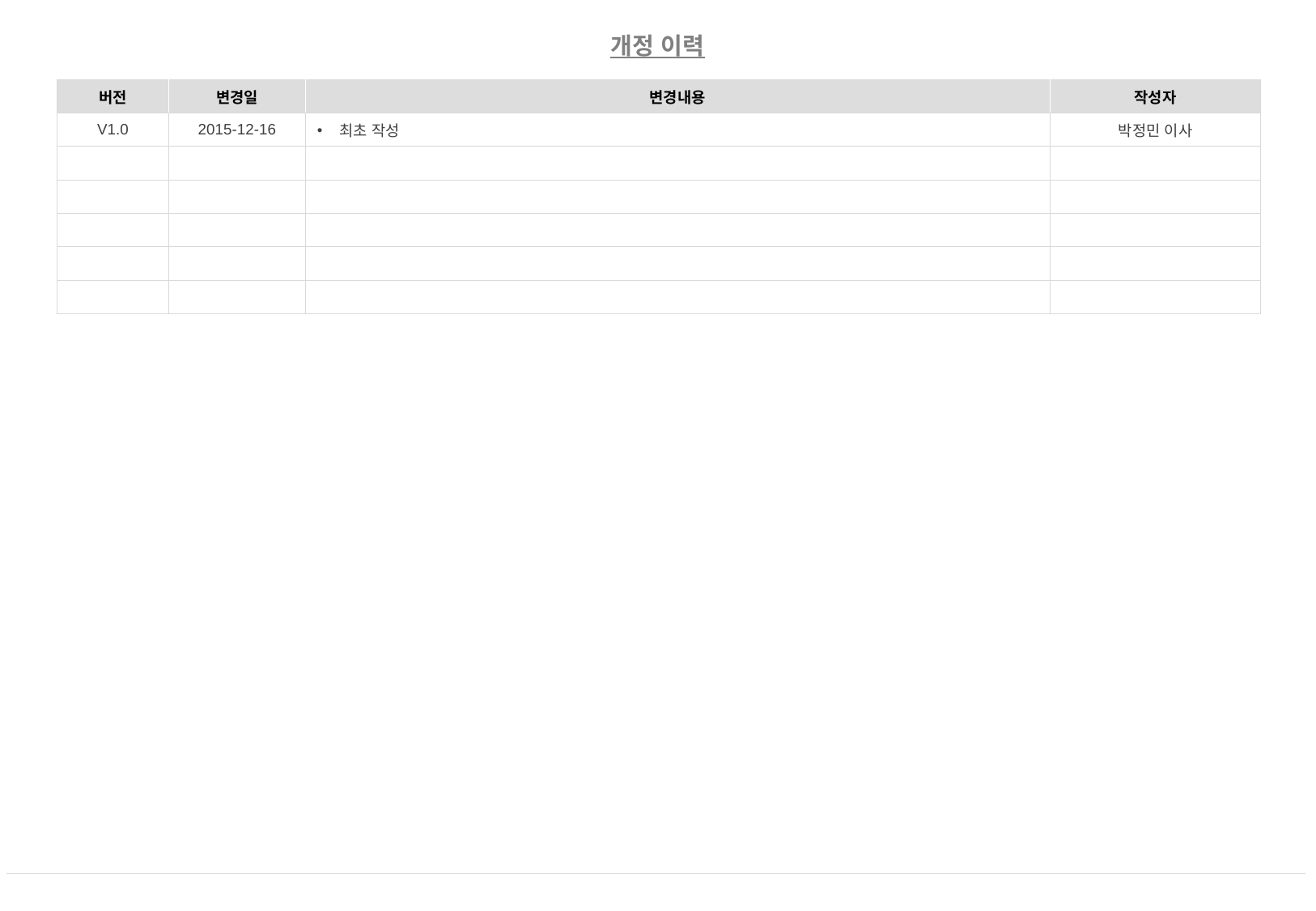

개정 이력
| 버전 | 변경일 | 변경내용 | 작성자 |
| --- | --- | --- | --- |
| V1.0 | 2015-12-16 | 최초 작성 | 박정민 이사 |
|  |  |  |  |
|  |  |  |  |
|  |  |  |  |
|  |  |  |  |
|  |  |  |  |